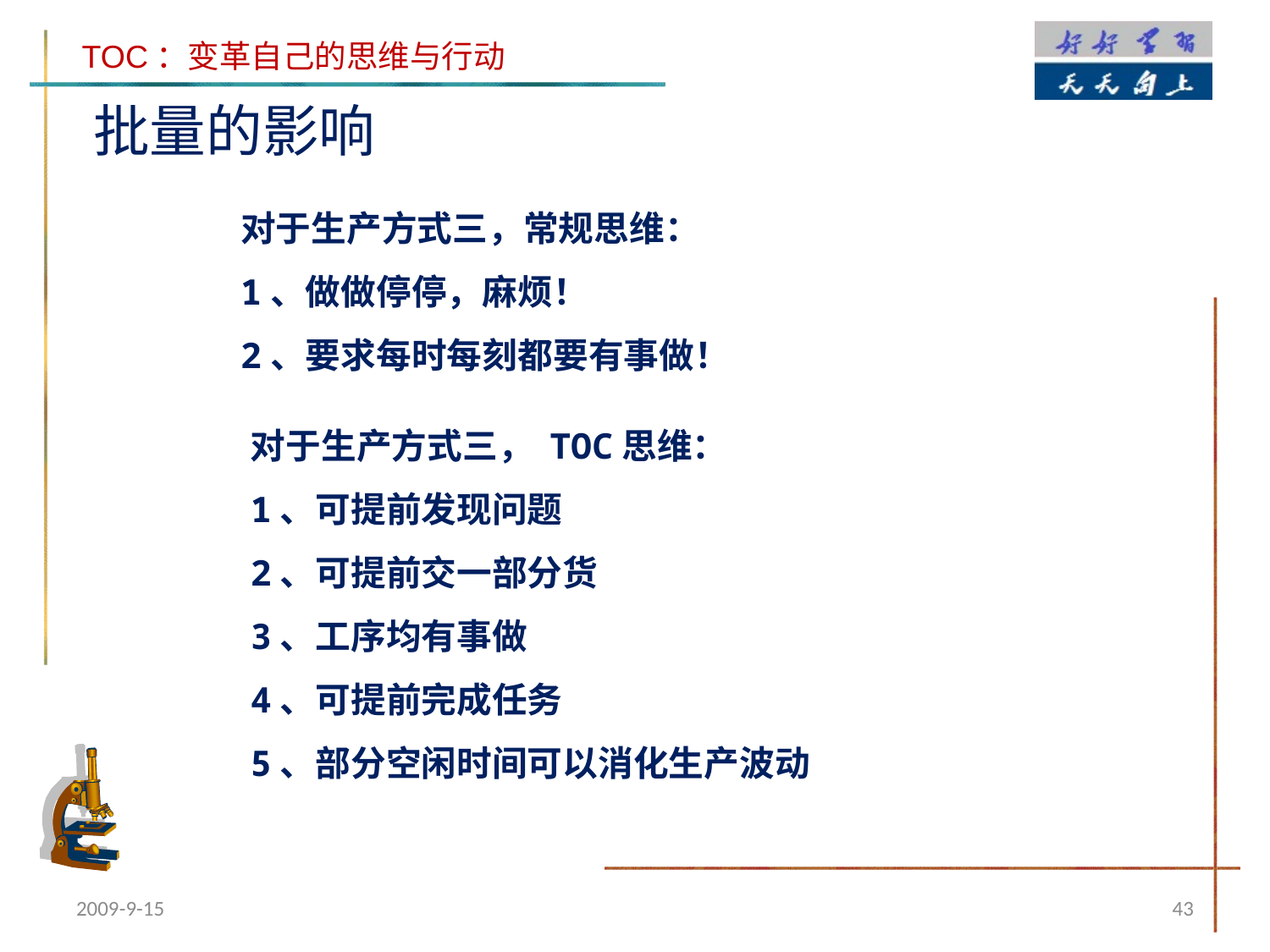

批量的影响
对于生产方式三，常规思维：
1、做做停停，麻烦！
2、要求每时每刻都要有事做！
对于生产方式三， TOC思维：
1、可提前发现问题
2、可提前交一部分货
3、工序均有事做
4、可提前完成任务
5、部分空闲时间可以消化生产波动
2009-9-15
43